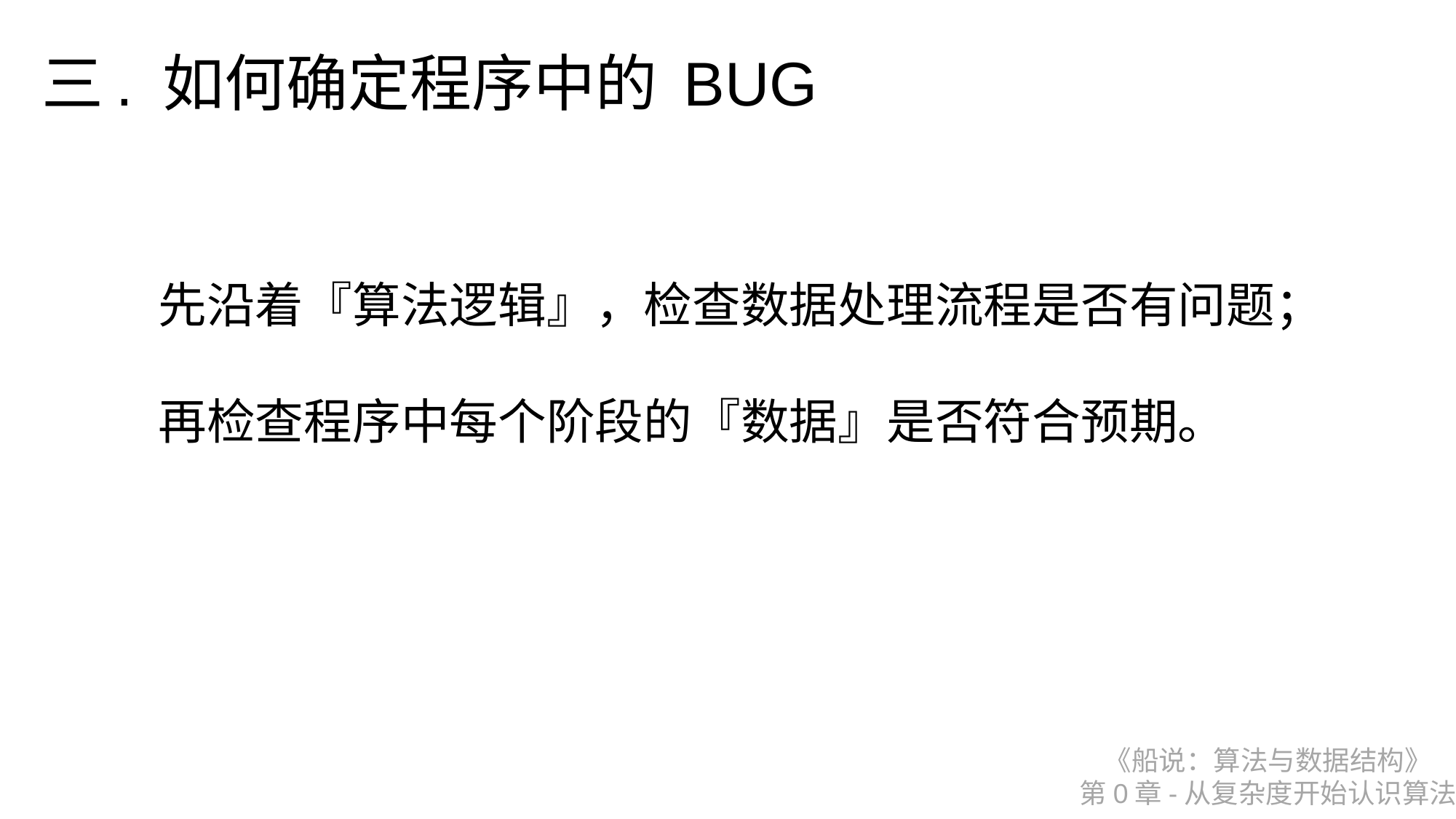

三. 如何确定程序中的 BUG
先沿着『算法逻辑』，检查数据处理流程是否有问题；
再检查程序中每个阶段的『数据』是否符合预期。